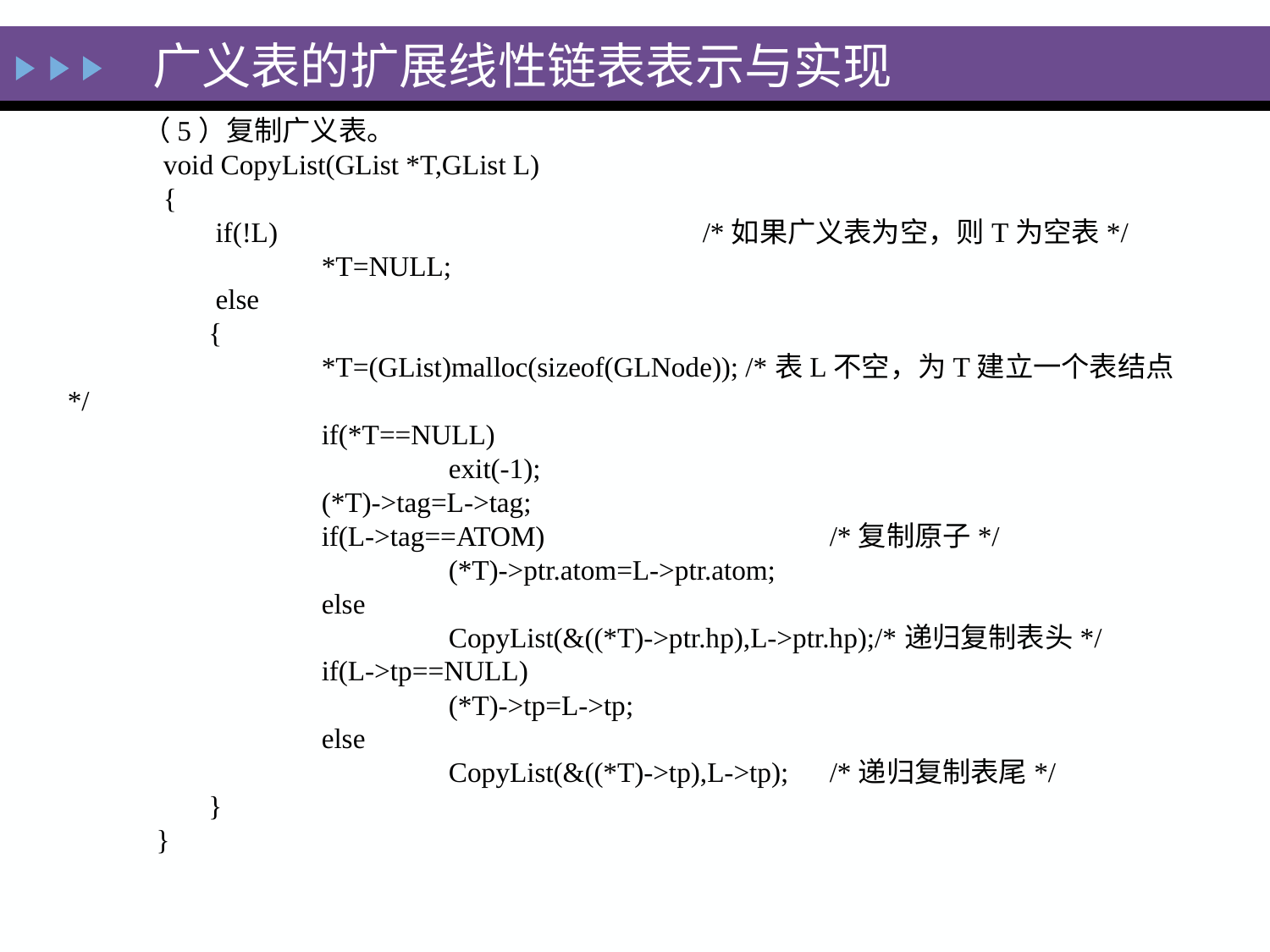

# 广义表的扩展线性链表表示与实现
（5）复制广义表。
   void CopyList(GList *T,GList L)
   {
	   if(!L) 				/*如果广义表为空，则T为空表*/
		*T=NULL;
	   else
	  {
		*T=(GList)malloc(sizeof(GLNode)); /*表L不空，为T建立一个表结点*/
		if(*T==NULL)
			exit(-1);
		(*T)->tag=L->tag;
		if(L->tag==ATOM) 			/*复制原子*/
			(*T)->ptr.atom=L->ptr.atom;
		else
			CopyList(&((*T)->ptr.hp),L->ptr.hp);/*递归复制表头*/
		if(L->tp==NULL)
			(*T)->tp=L->tp;
		else
			CopyList(&((*T)->tp),L->tp);	/*递归复制表尾*/
	  }
  }